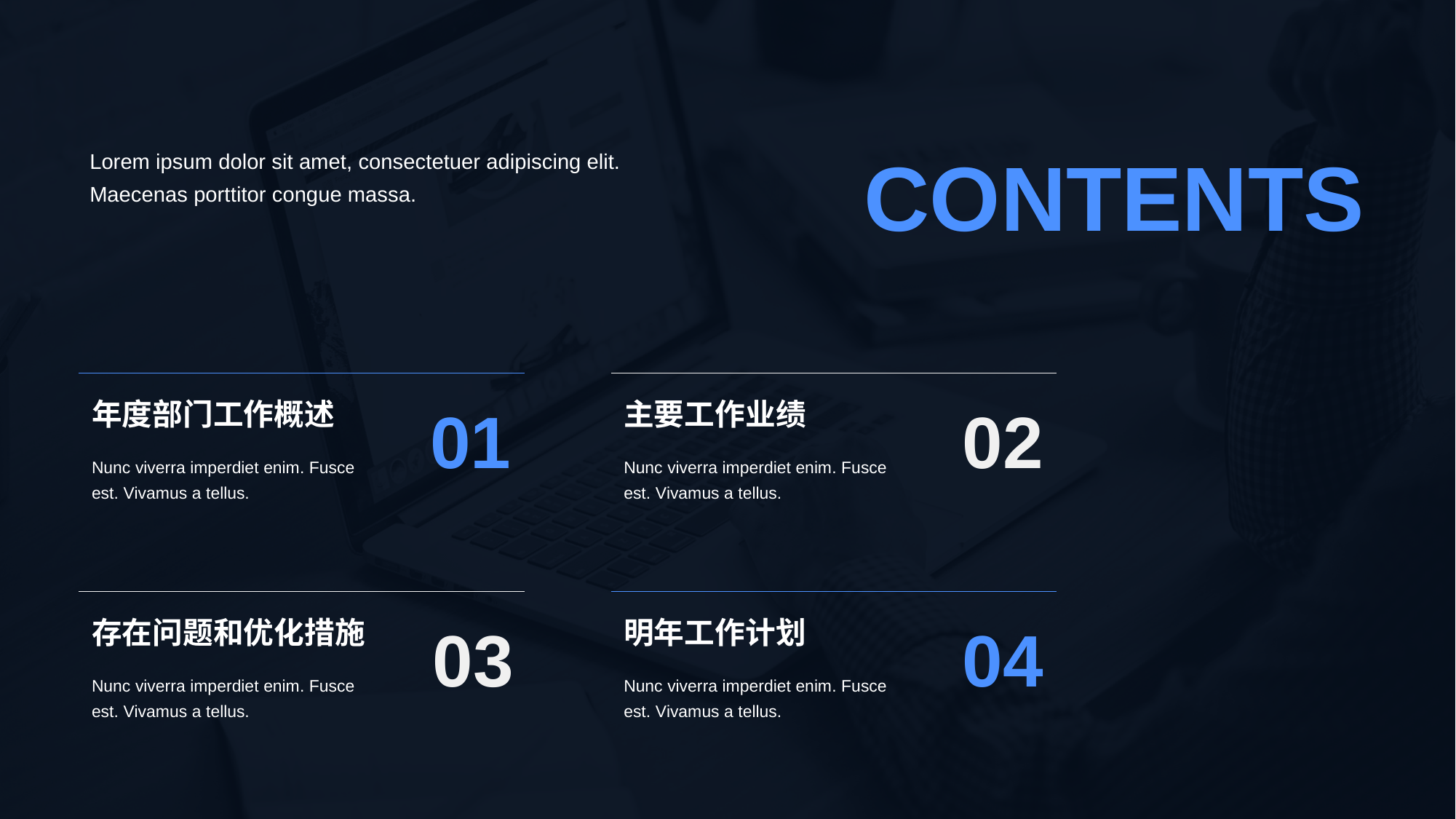

Lorem ipsum dolor sit amet, consectetuer adipiscing elit. Maecenas porttitor congue massa.
CONTENTS
年度部门工作概述
Nunc viverra imperdiet enim. Fusce est. Vivamus a tellus.
01
主要工作业绩
Nunc viverra imperdiet enim. Fusce est. Vivamus a tellus.
02
存在问题和优化措施
Nunc viverra imperdiet enim. Fusce est. Vivamus a tellus.
03
明年工作计划
Nunc viverra imperdiet enim. Fusce est. Vivamus a tellus.
04
2